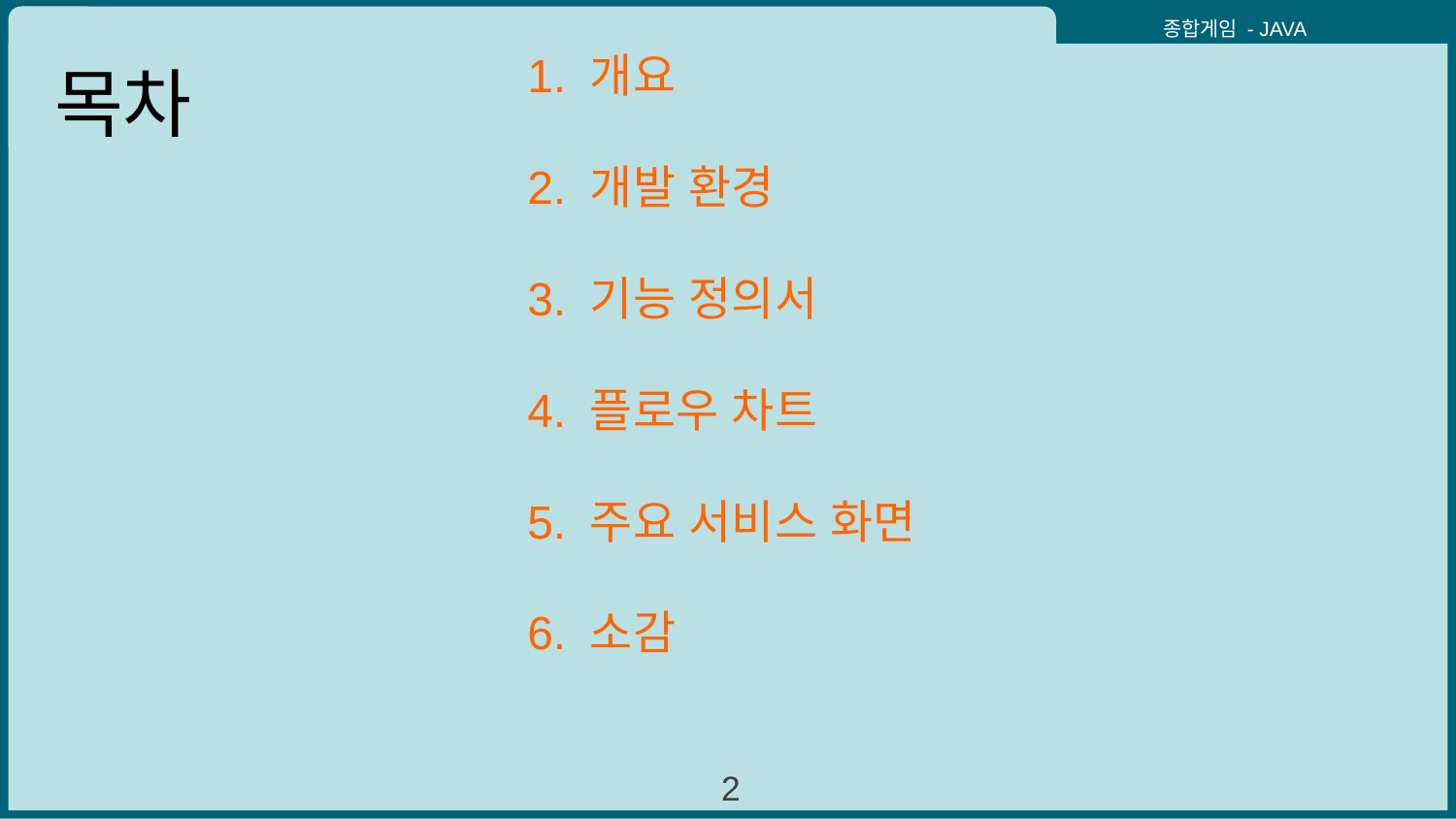

1. 개요

2. 개발 환경

3. 기능 정의서

4. 플로우 차트

5. 주요 서비스 화면

6. 소감

목차